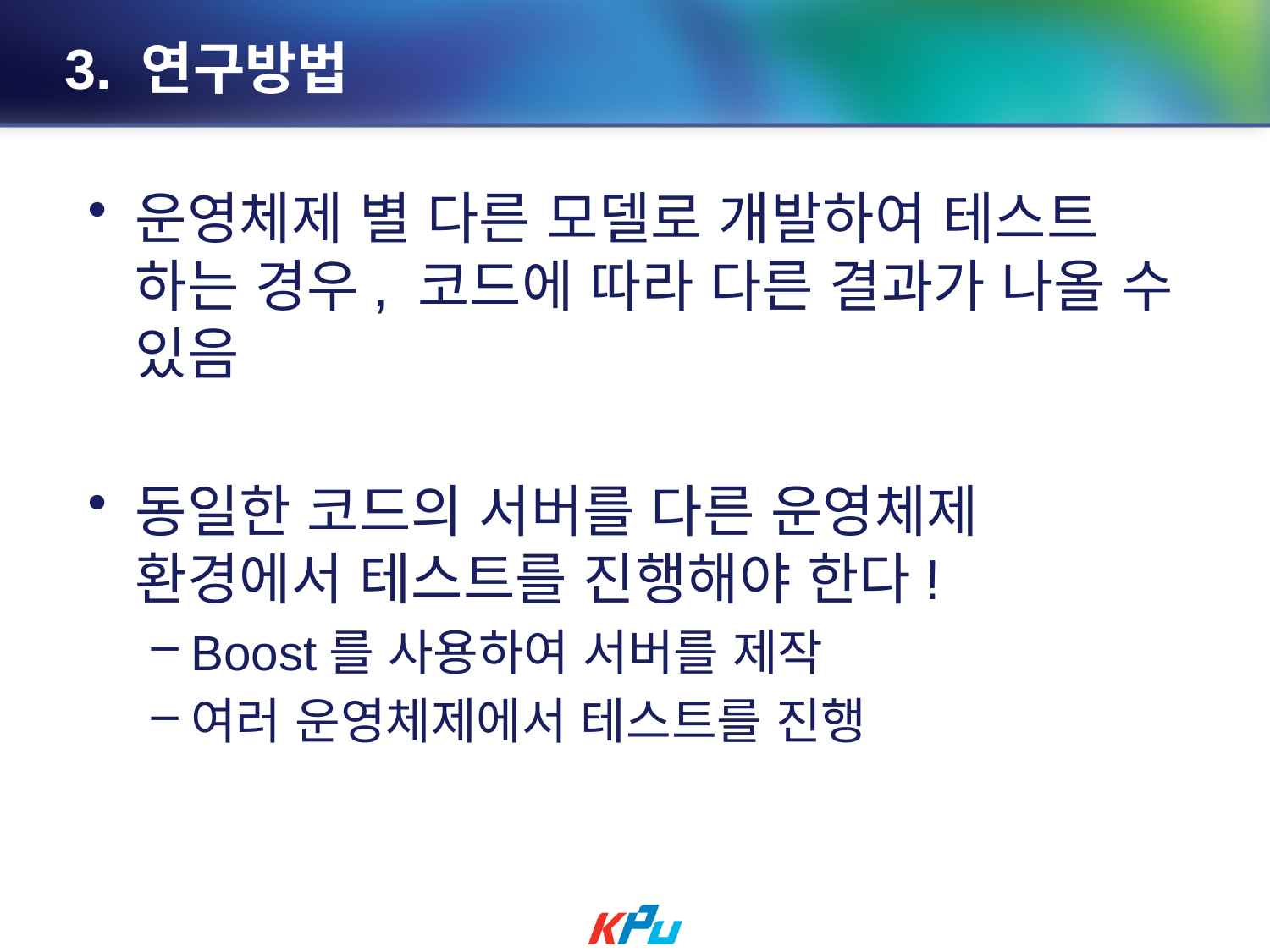

# 3. 연구방법
운영체제 별 다른 모델로 개발하여 테스트 하는 경우, 코드에 따라 다른 결과가 나올 수 있음

동일한 코드의 서버를 다른 운영체제 환경에서 테스트를 진행해야 한다!
Boost를 사용하여 서버를 제작
여러 운영체제에서 테스트를 진행